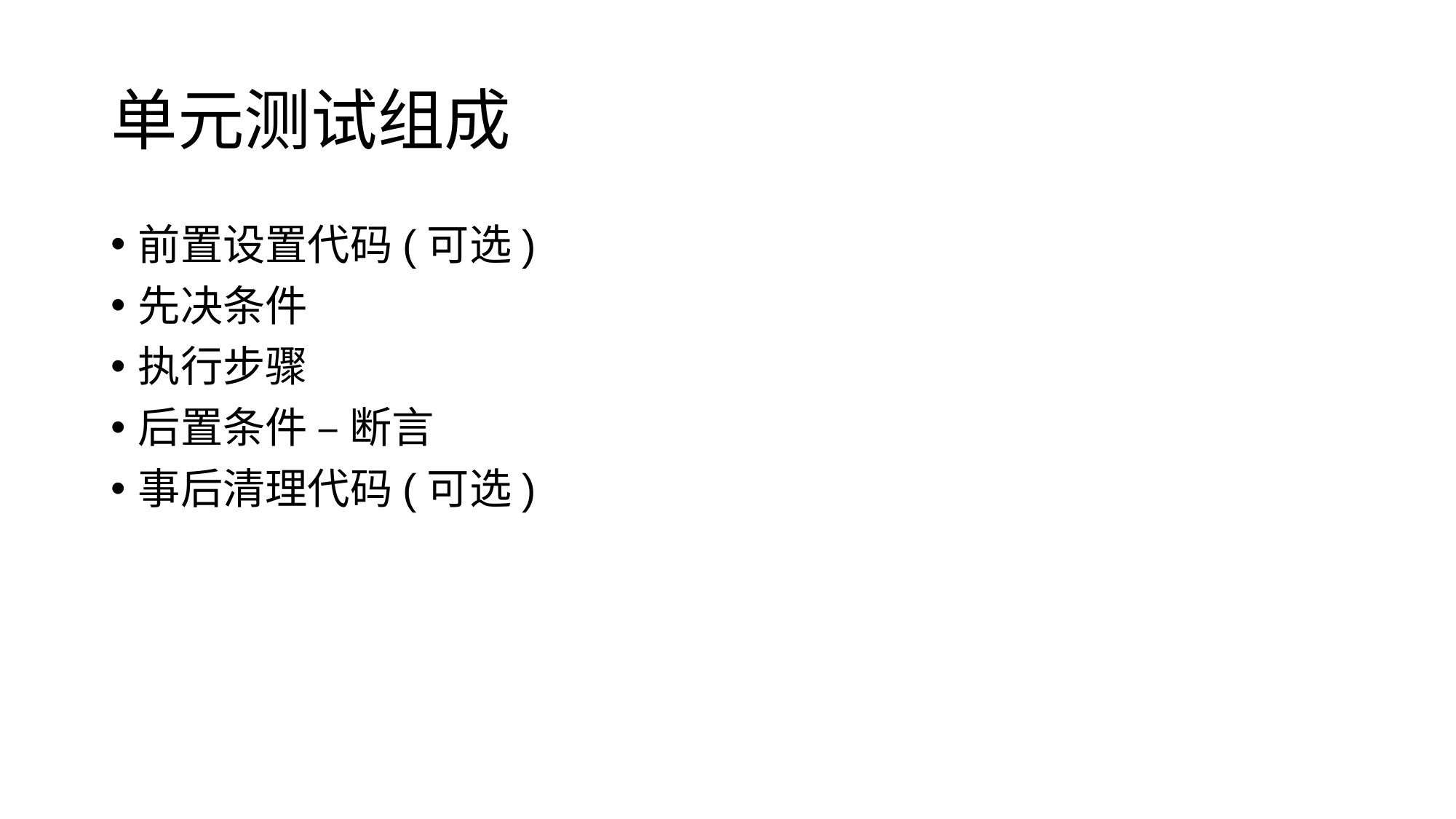

# 单元测试组成
前置设置代码(可选)
先决条件
执行步骤
后置条件 – 断言
事后清理代码(可选)